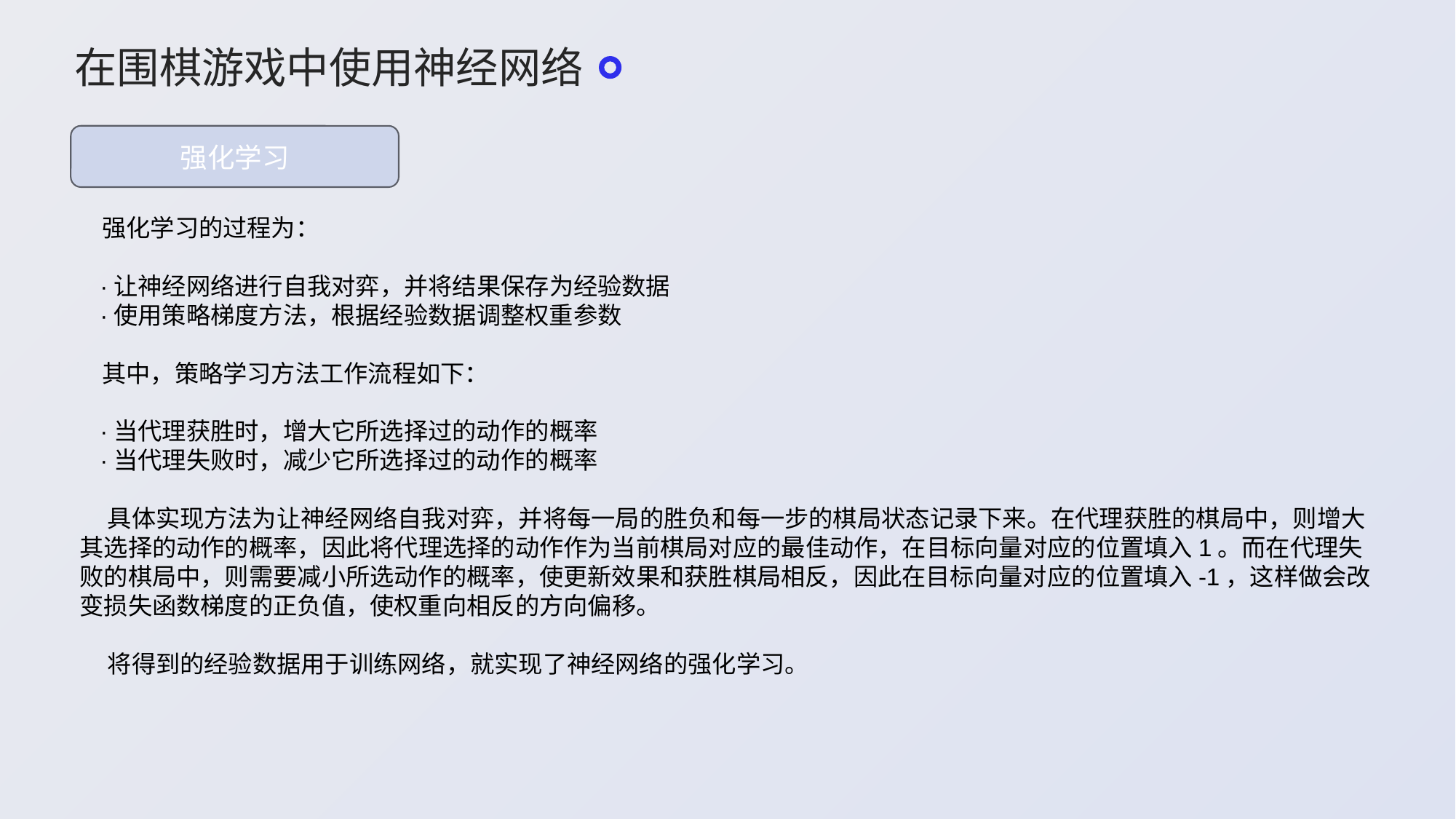

在围棋游戏中使用神经网络

强化学习
   强化学习的过程为：

   ·让神经网络进行自我对弈，并将结果保存为经验数据
   ·使用策略梯度方法，根据经验数据调整权重参数

   其中，策略学习方法工作流程如下：

   ·当代理获胜时，增大它所选择过的动作的概率
   ·当代理失败时，减少它所选择过的动作的概率

    具体实现方法为让神经网络自我对弈，并将每一局的胜负和每一步的棋局状态记录下来。在代理获胜的棋局中，则增大其选择的动作的概率，因此将代理选择的动作作为当前棋局对应的最佳动作，在目标向量对应的位置填入1。而在代理失败的棋局中，则需要减小所选动作的概率，使更新效果和获胜棋局相反，因此在目标向量对应的位置填入-1，这样做会改变损失函数梯度的正负值，使权重向相反的方向偏移。

    将得到的经验数据用于训练网络，就实现了神经网络的强化学习。